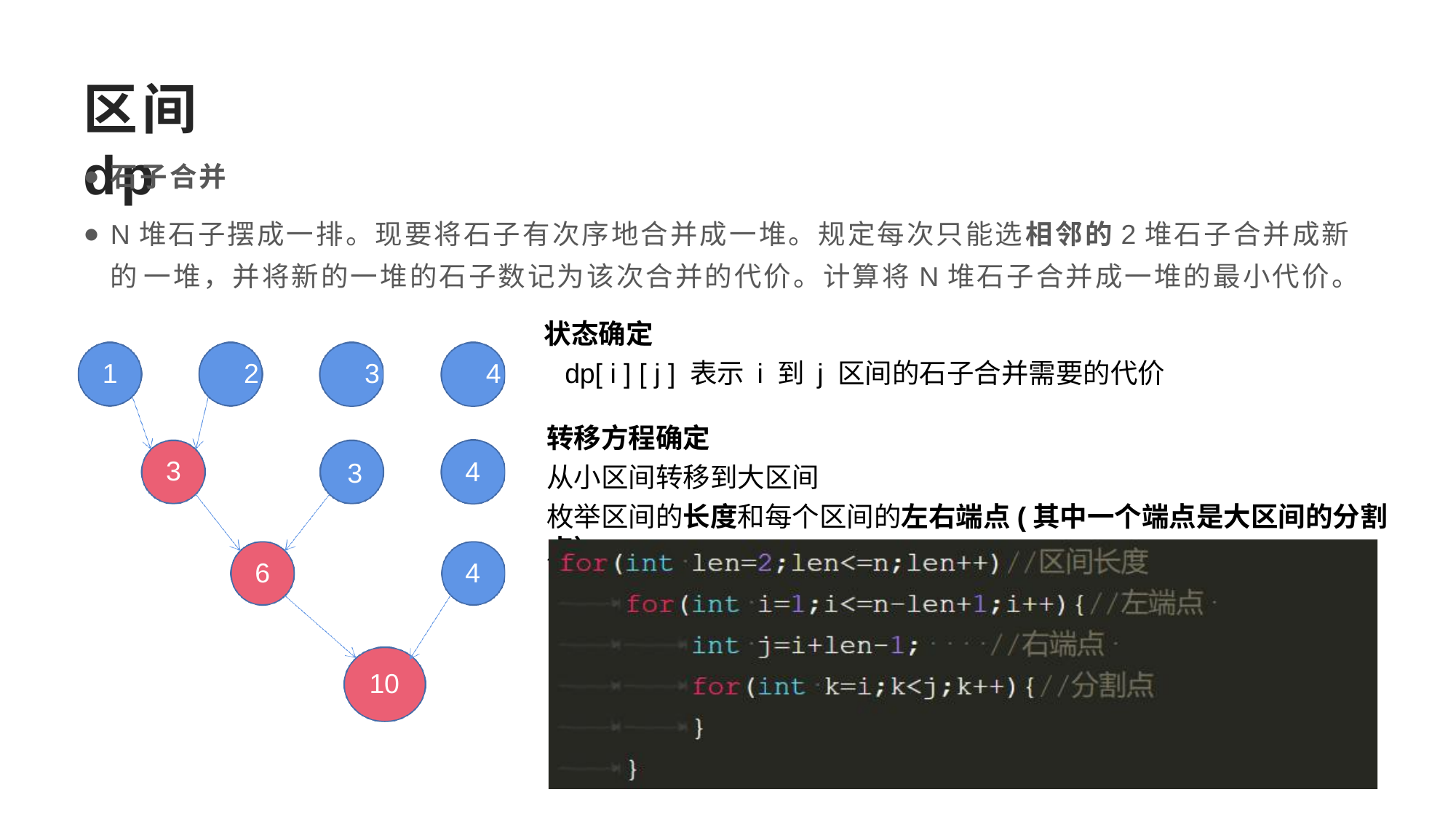

# 区间dp
石子合并
N堆石子摆成一排。现要将石子有次序地合并成一堆。规定每次只能选相邻的2堆石子合并成新的 一堆，并将新的一堆的石子数记为该次合并的代价。计算将N堆石子合并成一堆的最小代价。
状态确定
1	2	3	4	dp[ i ] [ j ] 表示 i 到 j 区间的石子合并需要的代价

转移方程确定
从小区间转移到大区间
枚举区间的长度和每个区间的左右端点(其中一个端点是大区间的分割点）

3
3
3
3
4

6
4
10